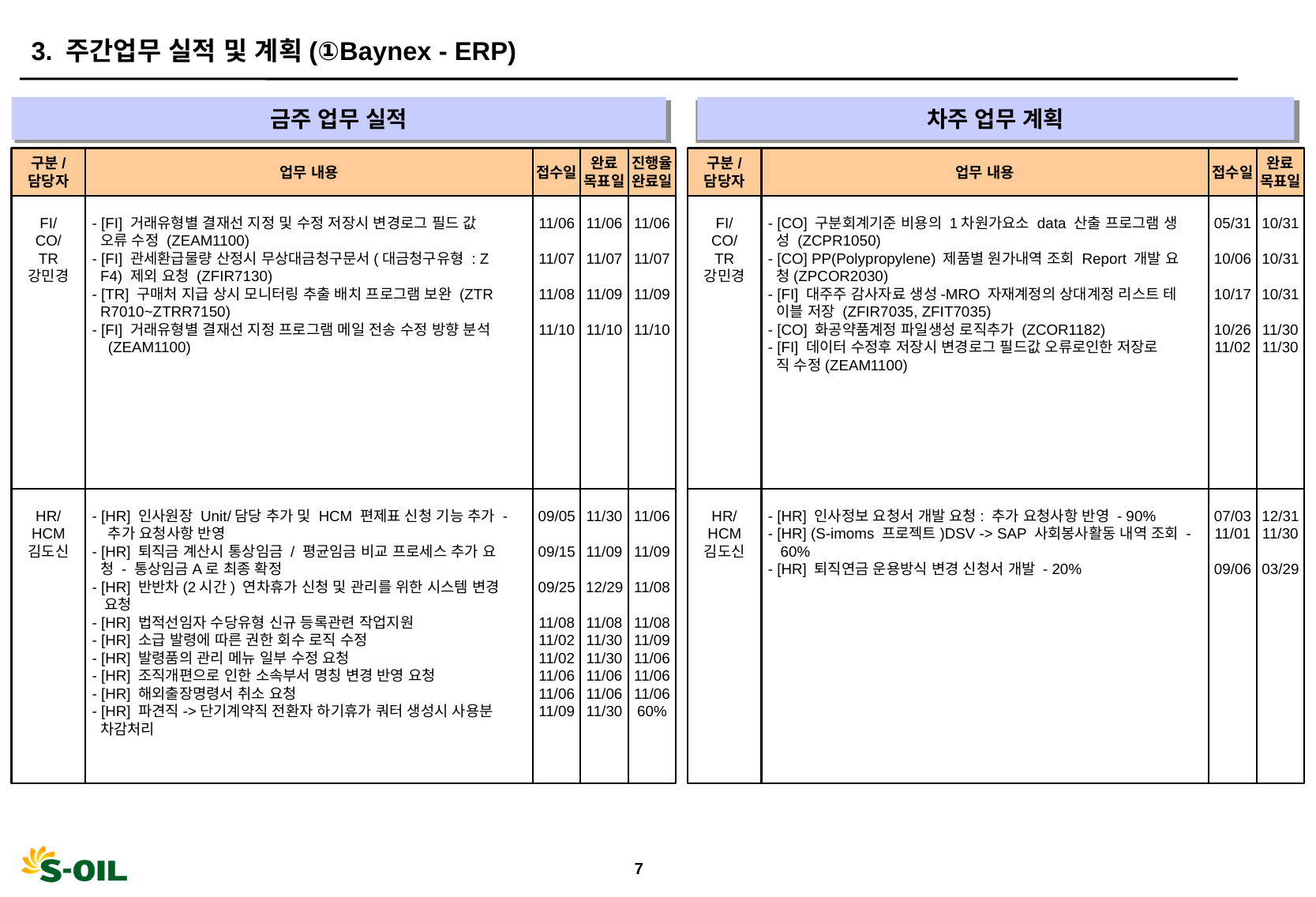

3. 주간업무 실적 및 계획(①Baynex - ERP)
금주 업무 실적
차주 업무 계획
" "
" "
구분/
담당자
업무 내용
접수일
완료
목표일
진행율
완료일
구분/
담당자
업무 내용
접수일
완료
목표일
FI/
CO/
TR
강민경

- [FI] 거래유형별 결재선 지정 및 수정 저장시 변경로그 필드 값
  오류 수정 (ZEAM1100)
- [FI] 관세환급물량 산정시 무상대금청구문서(대금청구유형 : Z
  F4) 제외 요청 (ZFIR7130)
- [TR] 구매처 지급 상시 모니터링 추출 배치 프로그램 보완 (ZTR
  R7010~ZTRR7150)
- [FI] 거래유형별 결재선 지정 프로그램 메일 전송 수정 방향 분석
   (ZEAM1100)
11/06
11/07
11/08
11/10
11/06
11/07
11/09
11/10
11/06
11/07
11/09
11/10
FI/
CO/
TR
강민경

- [CO] 구분회계기준 비용의 1차원가요소 data 산출 프로그램 생
  성 (ZCPR1050)
- [CO] PP(Polypropylene) 제품별 원가내역 조회 Report 개발 요
  청(ZPCOR2030)
- [FI] 대주주 감사자료 생성-MRO 자재계정의 상대계정 리스트 테
  이블 저장 (ZFIR7035, ZFIT7035)
- [CO] 화공약품계정 파일생성 로직추가 (ZCOR1182)
- [FI] 데이터 수정후 저장시 변경로그 필드값 오류로인한 저장로
  직 수정(ZEAM1100)
05/31
10/06
10/17
10/26
11/02
10/31
10/31
10/31
11/30
11/30
HR/
HCM
김도신

- [HR] 인사원장 Unit/담당 추가 및 HCM 편제표 신청 기능 추가 -
   추가 요청사항 반영
- [HR] 퇴직금 계산시 통상임금 / 평균임금 비교 프로세스 추가 요
  청 - 통상임금A로 최종 확정
- [HR] 반반차(2시간) 연차휴가 신청 및 관리를 위한 시스템 변경
   요청
- [HR] 법적선임자 수당유형 신규 등록관련 작업지원
- [HR] 소급 발령에 따른 권한 회수 로직 수정
- [HR] 발령품의 관리 메뉴 일부 수정 요청
- [HR] 조직개편으로 인한 소속부서 명칭 변경 반영 요청
- [HR] 해외출장명령서 취소 요청
- [HR] 파견직->단기계약직 전환자 하기휴가 쿼터 생성시 사용분
  차감처리
09/05
09/15
09/25
11/08
11/02
11/02
11/06
11/06
11/09
11/30
11/09
12/29
11/08
11/30
11/30
11/06
11/06
11/30
11/06
11/09
11/08
11/08
11/09
11/06
11/06
11/06
60%
HR/
HCM
김도신

- [HR] 인사정보 요청서 개발 요청: 추가 요청사항 반영 - 90%
- [HR] (S-imoms 프로젝트)DSV -> SAP 사회봉사활동 내역 조회 -
   60%
- [HR] 퇴직연금 운용방식 변경 신청서 개발 - 20%
07/03
11/01
09/06
12/31
11/30
03/29